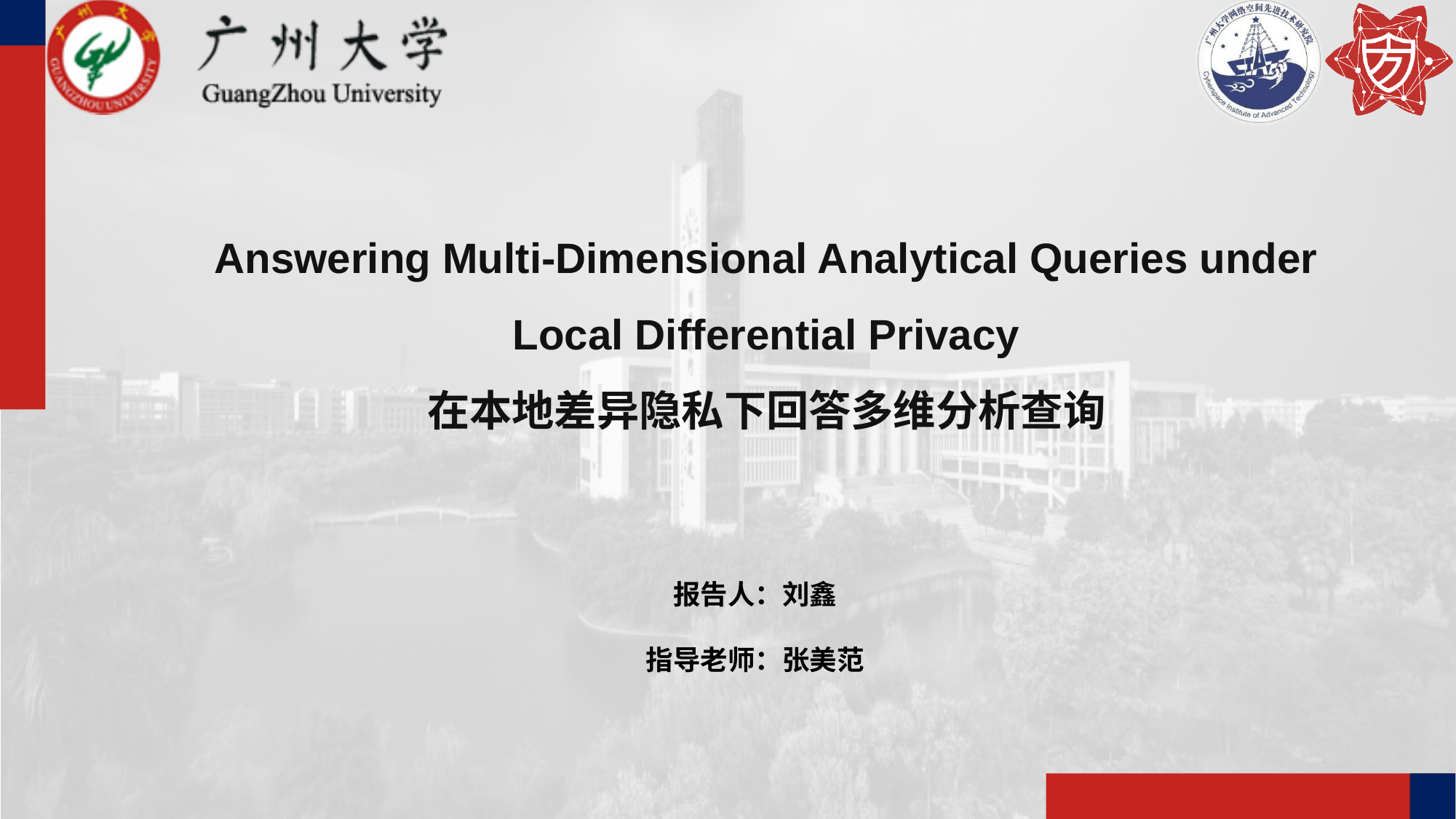

Answering Multi-Dimensional Analytical Queries under Local Differential Privacy
在本地差异隐私下回答多维分析查询

报告人：刘鑫
指导老师：张美范